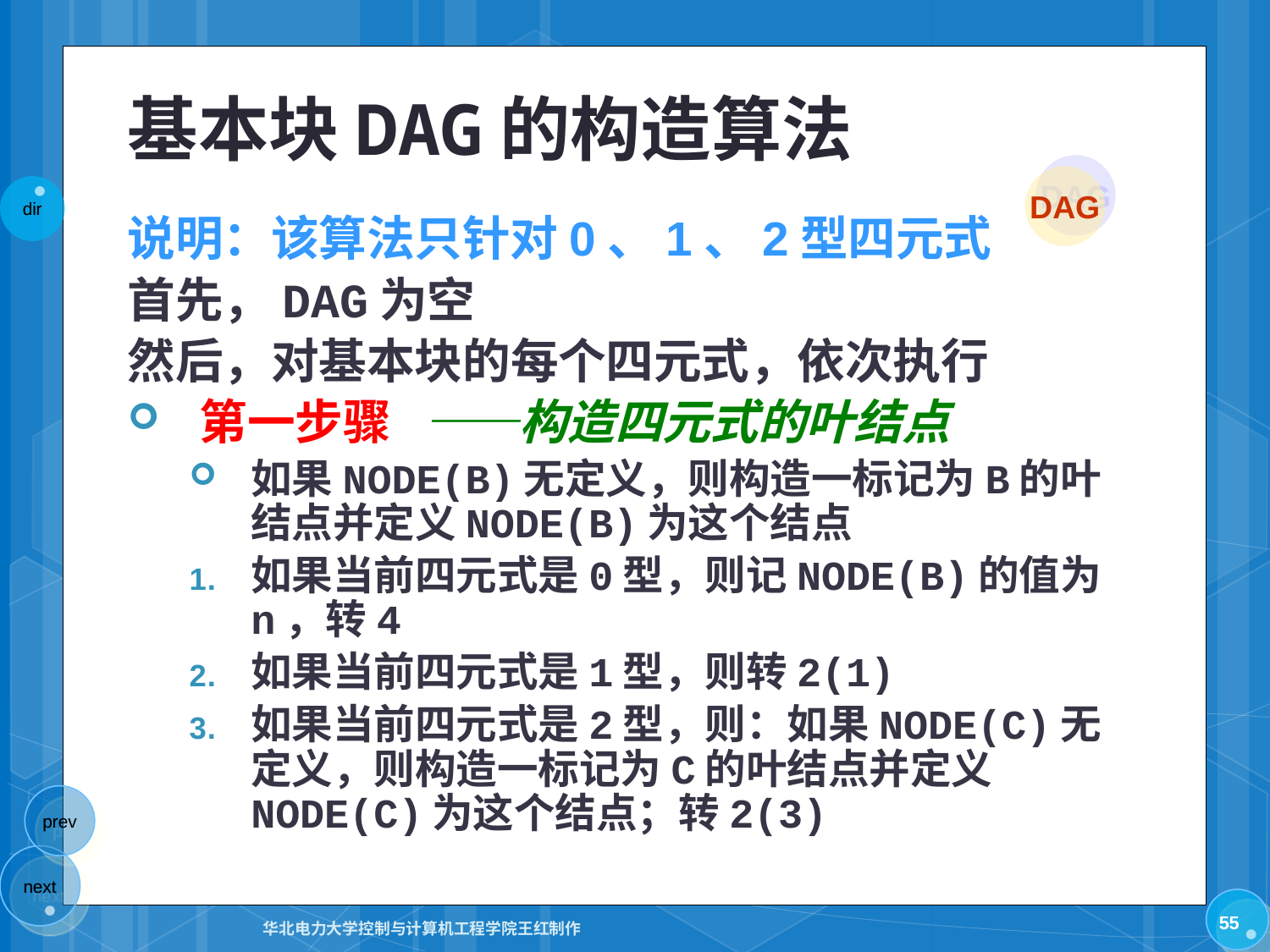

# 基本块DAG的构造算法
DAG
说明：该算法只针对0、1、2型四元式
首先，DAG为空
然后，对基本块的每个四元式，依次执行
第一步骤   ——构造四元式的叶结点
如果NODE(B)无定义，则构造一标记为B的叶结点并定义NODE(B)为这个结点
如果当前四元式是0型，则记NODE(B)的值为n，转4
如果当前四元式是1型，则转2(1)
如果当前四元式是2型，则：如果NODE(C)无定义，则构造一标记为C的叶结点并定义NODE(C)为这个结点；转2(3)
55
华北电力大学控制与计算机工程学院王红制作